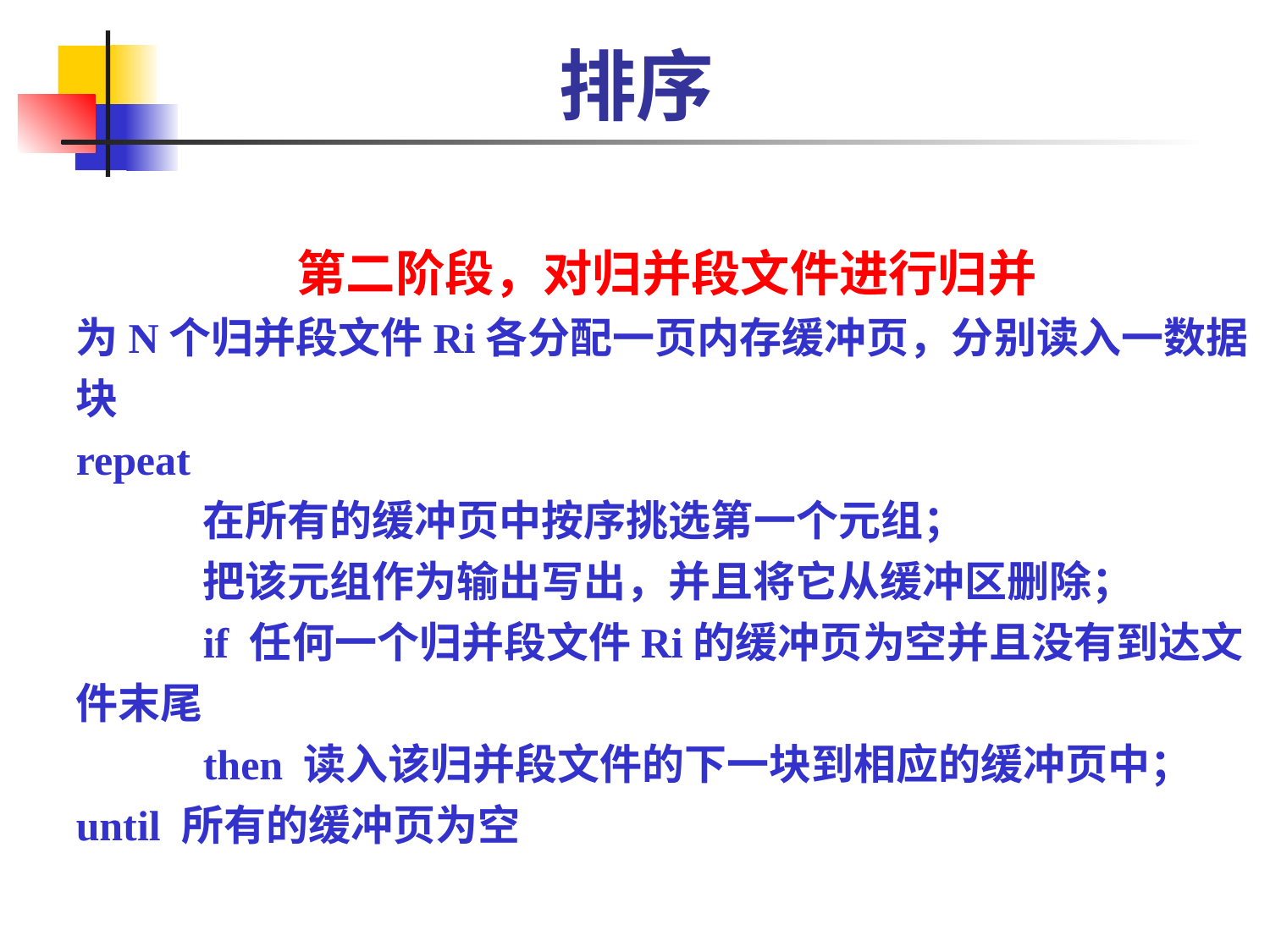

# 排序
第二阶段，对归并段文件进行归并
为N个归并段文件Ri各分配一页内存缓冲页，分别读入一数据块
repeat
	在所有的缓冲页中按序挑选第一个元组；
	把该元组作为输出写出，并且将它从缓冲区删除；
	if 任何一个归并段文件Ri的缓冲页为空并且没有到达文件末尾
	then 读入该归并段文件的下一块到相应的缓冲页中；
until 所有的缓冲页为空